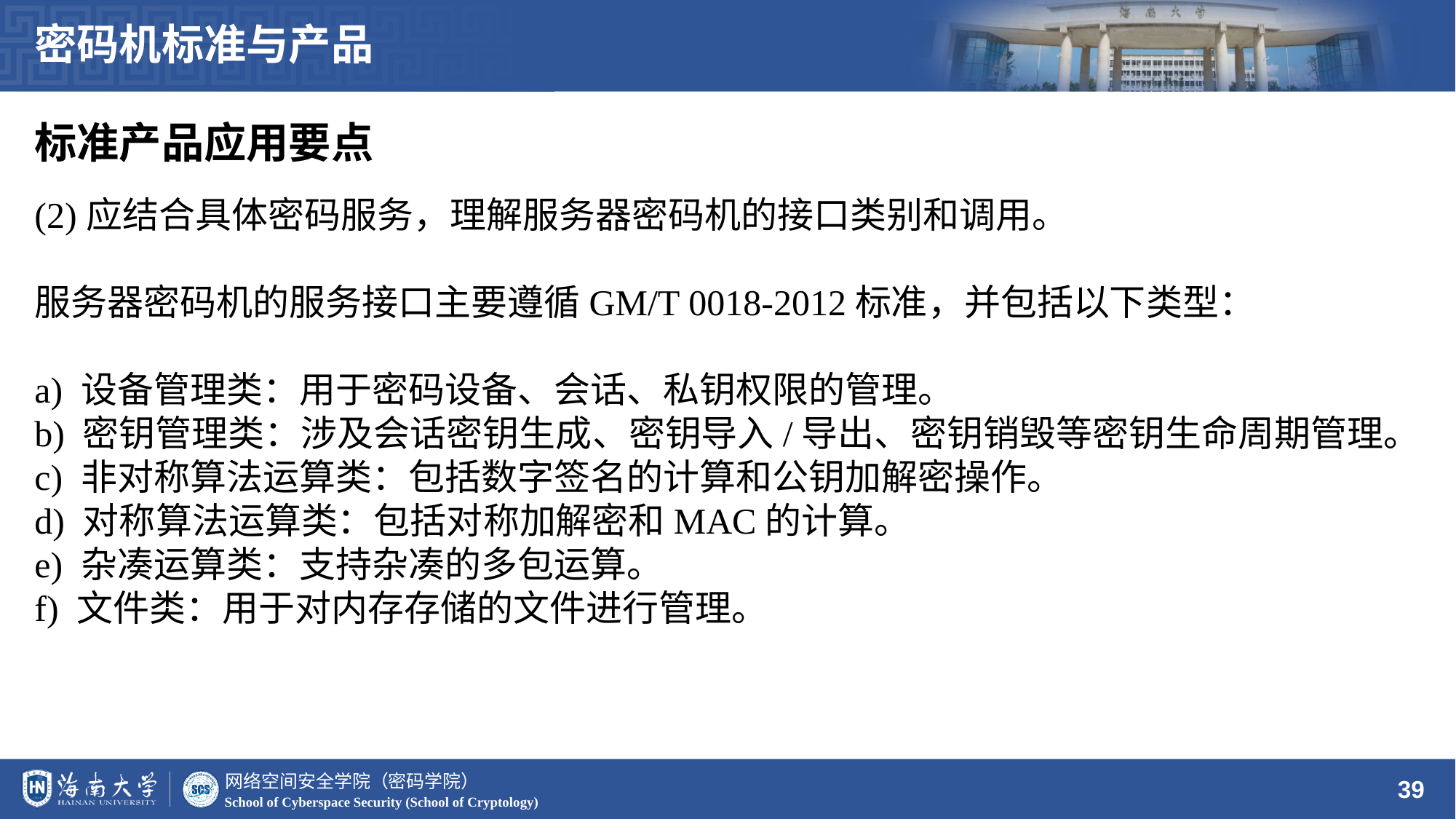

密码机标准与产品
标准产品应用要点
(2)应结合具体密码服务，理解服务器密码机的接口类别和调用。

服务器密码机的服务接口主要遵循GM/T 0018-2012标准，并包括以下类型：

a) 设备管理类：用于密码设备、会话、私钥权限的管理。
b) 密钥管理类：涉及会话密钥生成、密钥导入/导出、密钥销毁等密钥生命周期管理。
c) 非对称算法运算类：包括数字签名的计算和公钥加解密操作。
d) 对称算法运算类：包括对称加解密和MAC的计算。
e) 杂凑运算类：支持杂凑的多包运算。
f) 文件类：用于对内存存储的文件进行管理。
39